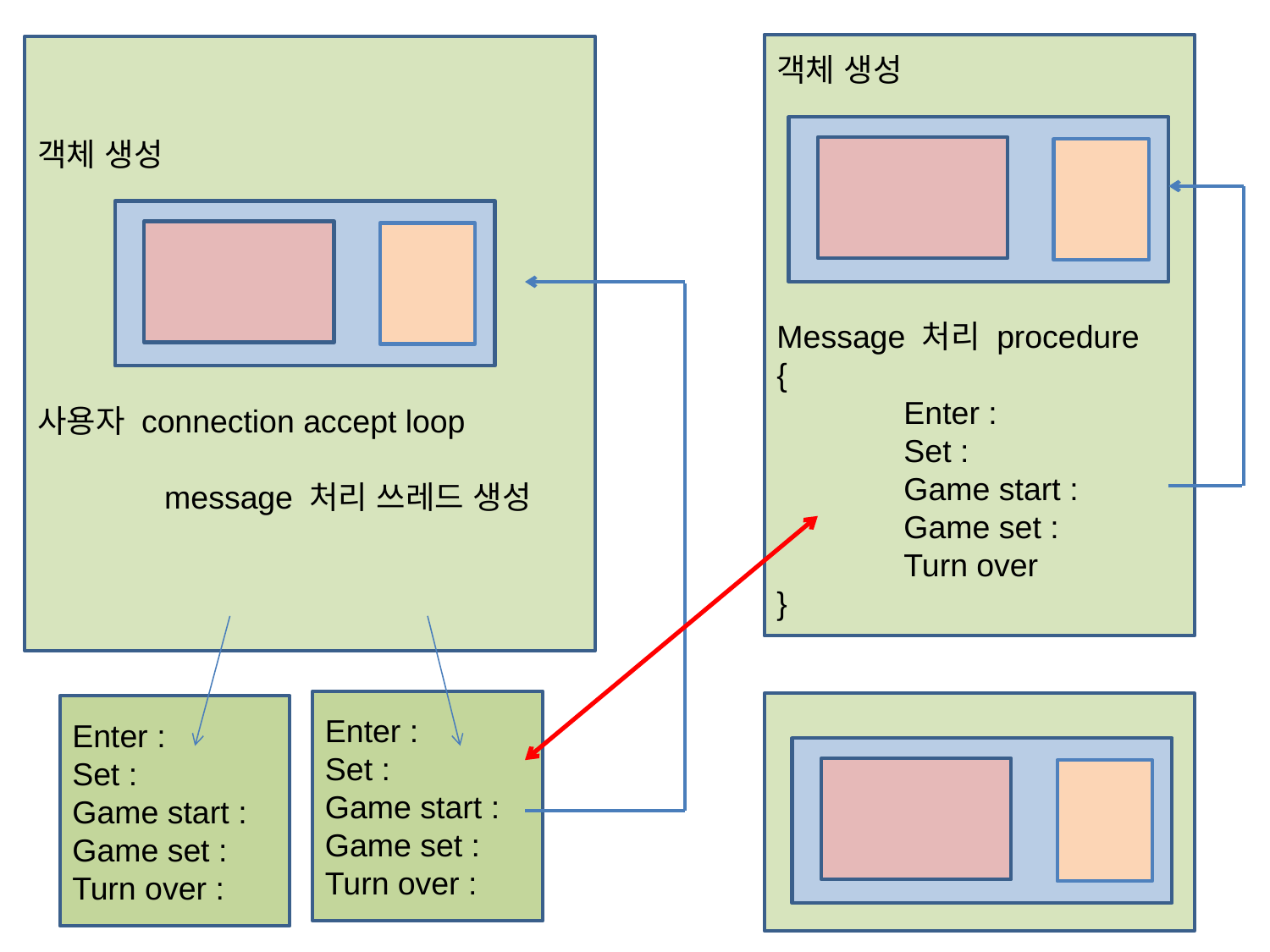

객체 생성

Message 처리 procedure
{
	Enter :
	Set :
	Game start :
	Game set :
	Turn over
}
객체 생성

사용자 connection accept loop

	message 처리 쓰레드 생성

Enter :
Set :
Game start :
Game set :
Turn over :

Enter :
Set :
Game start :
Game set :
Turn over :